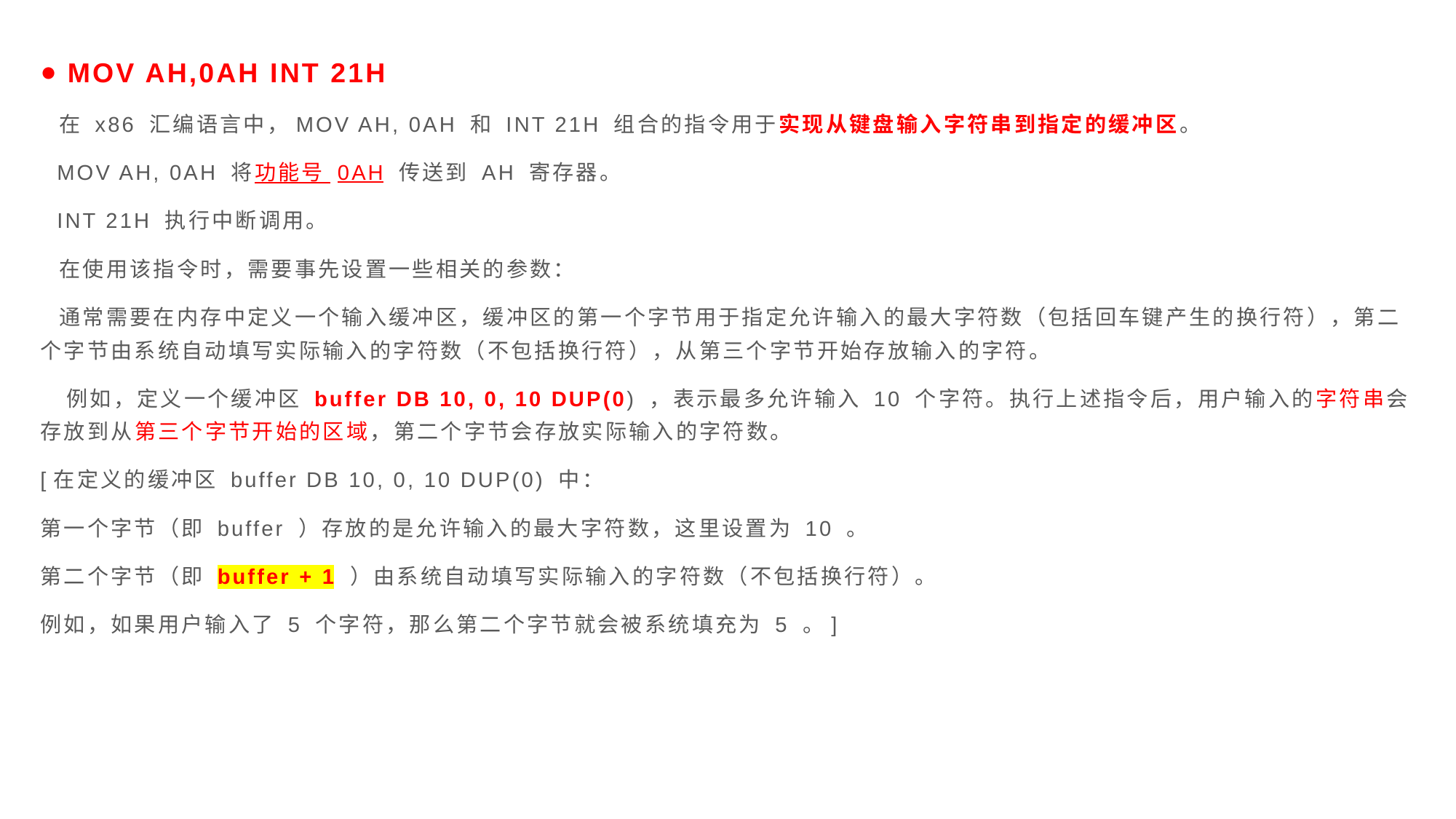

MOV AH,0AH INT 21H
  在 x86 汇编语言中，MOV AH, 0AH 和 INT 21H 组合的指令用于实现从键盘输入字符串到指定的缓冲区。
  MOV AH, 0AH 将功能号 0AH 传送到 AH 寄存器。
  INT 21H 执行中断调用。
  在使用该指令时，需要事先设置一些相关的参数：
  通常需要在内存中定义一个输入缓冲区，缓冲区的第一个字节用于指定允许输入的最大字符数（包括回车键产生的换行符），第二个字节由系统自动填写实际输入的字符数（不包括换行符），从第三个字节开始存放输入的字符。
   例如，定义一个缓冲区 buffer DB 10, 0, 10 DUP(0) ，表示最多允许输入 10 个字符。执行上述指令后，用户输入的字符串会存放到从第三个字节开始的区域，第二个字节会存放实际输入的字符数。
[在定义的缓冲区 buffer DB 10, 0, 10 DUP(0) 中：
第一个字节（即 buffer ）存放的是允许输入的最大字符数，这里设置为 10 。
第二个字节（即 buffer + 1 ）由系统自动填写实际输入的字符数（不包括换行符）。
例如，如果用户输入了 5 个字符，那么第二个字节就会被系统填充为 5 。]
#